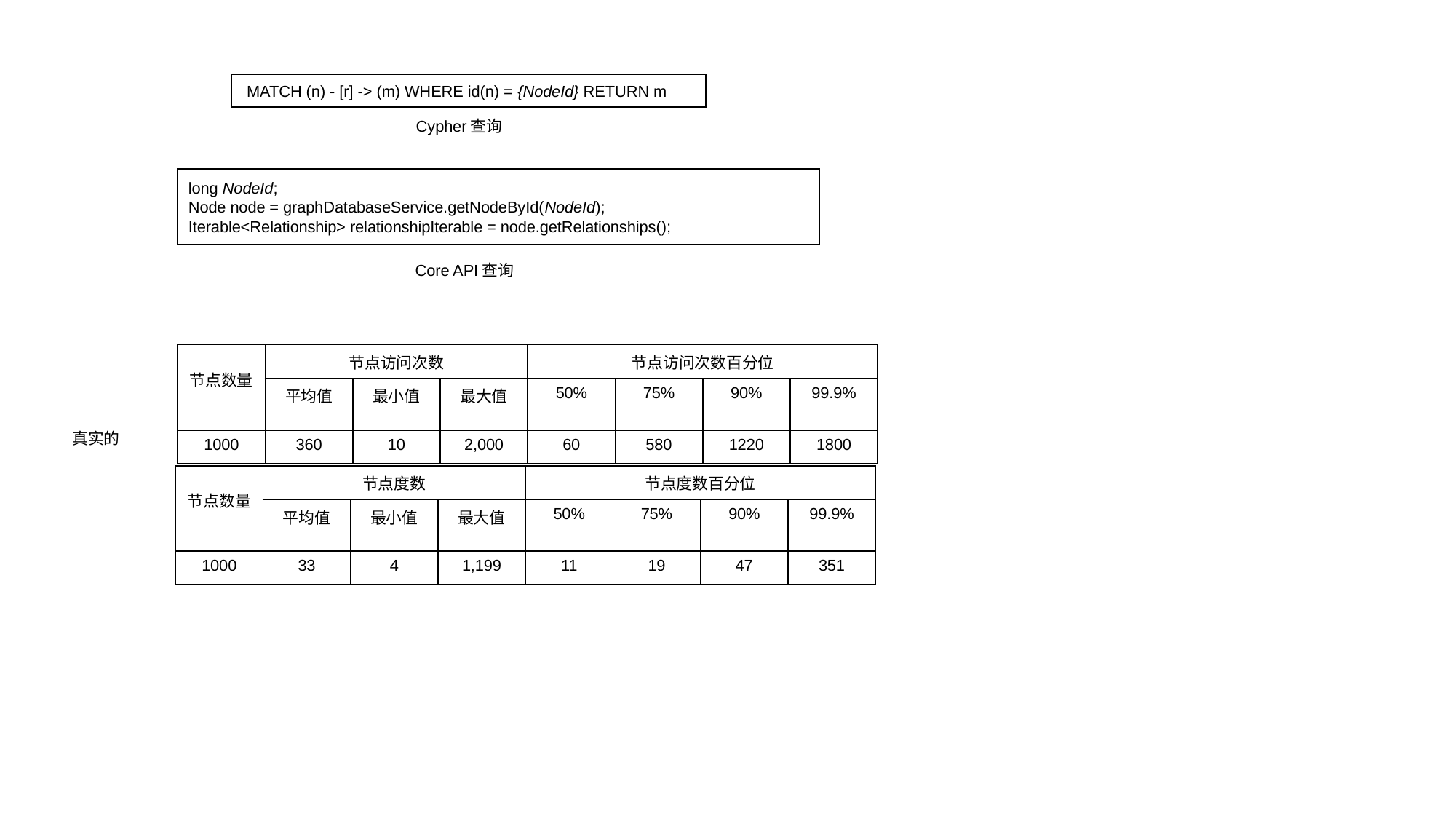

MATCH (n) - [r] -> (m) WHERE id(n) = {NodeId} RETURN m
Cypher查询
long NodeId;
Node node = graphDatabaseService.getNodeById(NodeId);
Iterable<Relationship> relationshipIterable = node.getRelationships();
Core API查询
| 节点数量 | 节点访问次数 |  |  | 节点访问次数百分位 |  |  |  |
| --- | --- | --- | --- | --- | --- | --- | --- |
|  | 平均值 | 最小值 | 最大值 | 50% | 75% | 90% | 99.9% |
| 1000 | 360 | 10 | 2,000 | 60 | 580 | 1220 | 1800 |
真实的
| 节点数量 | 节点度数 |  |  | 节点度数百分位 |  |  |  |
| --- | --- | --- | --- | --- | --- | --- | --- |
|  | 平均值 | 最小值 | 最大值 | 50% | 75% | 90% | 99.9% |
| 1000 | 33 | 4 | 1,199 | 11 | 19 | 47 | 351 |